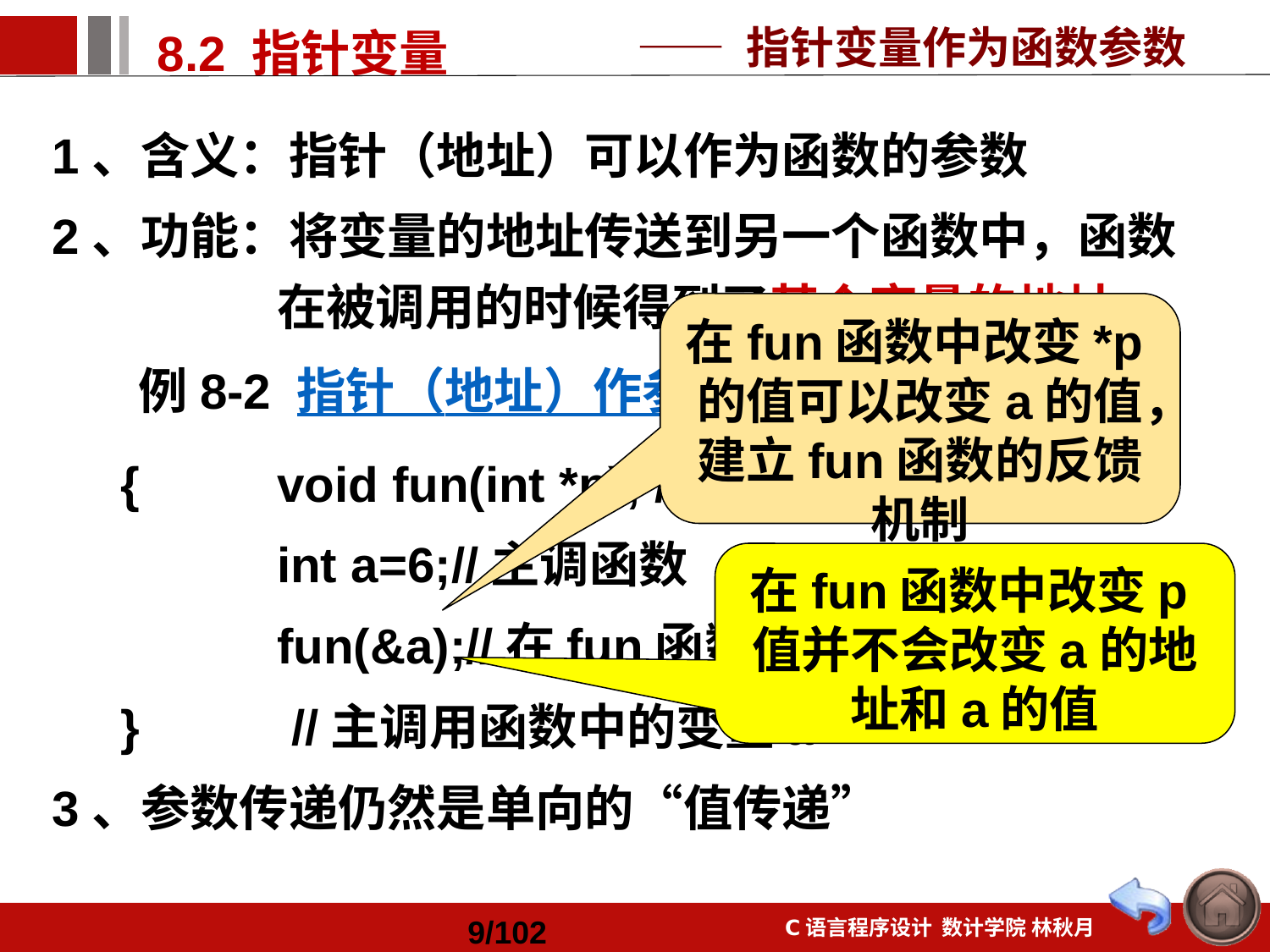

—— 指针变量作为函数参数
1、含义：指针（地址）可以作为函数的参数
2、功能：将变量的地址传送到另一个函数中，函数在被调用的时候得到了某个变量的地址。
 例8-2 指针（地址）作参数
     {	void fun(int *p); //被调函数
	int a=6;//主调函数
	fun(&a);//在fun函数内可以通过p访问
     }           //主调用函数中的变量a
3、参数传递仍然是单向的“值传递”
在fun函数中改变*p的值可以改变a的值，建立fun函数的反馈机制
在fun函数中改变p值并不会改变a的地址和a的值